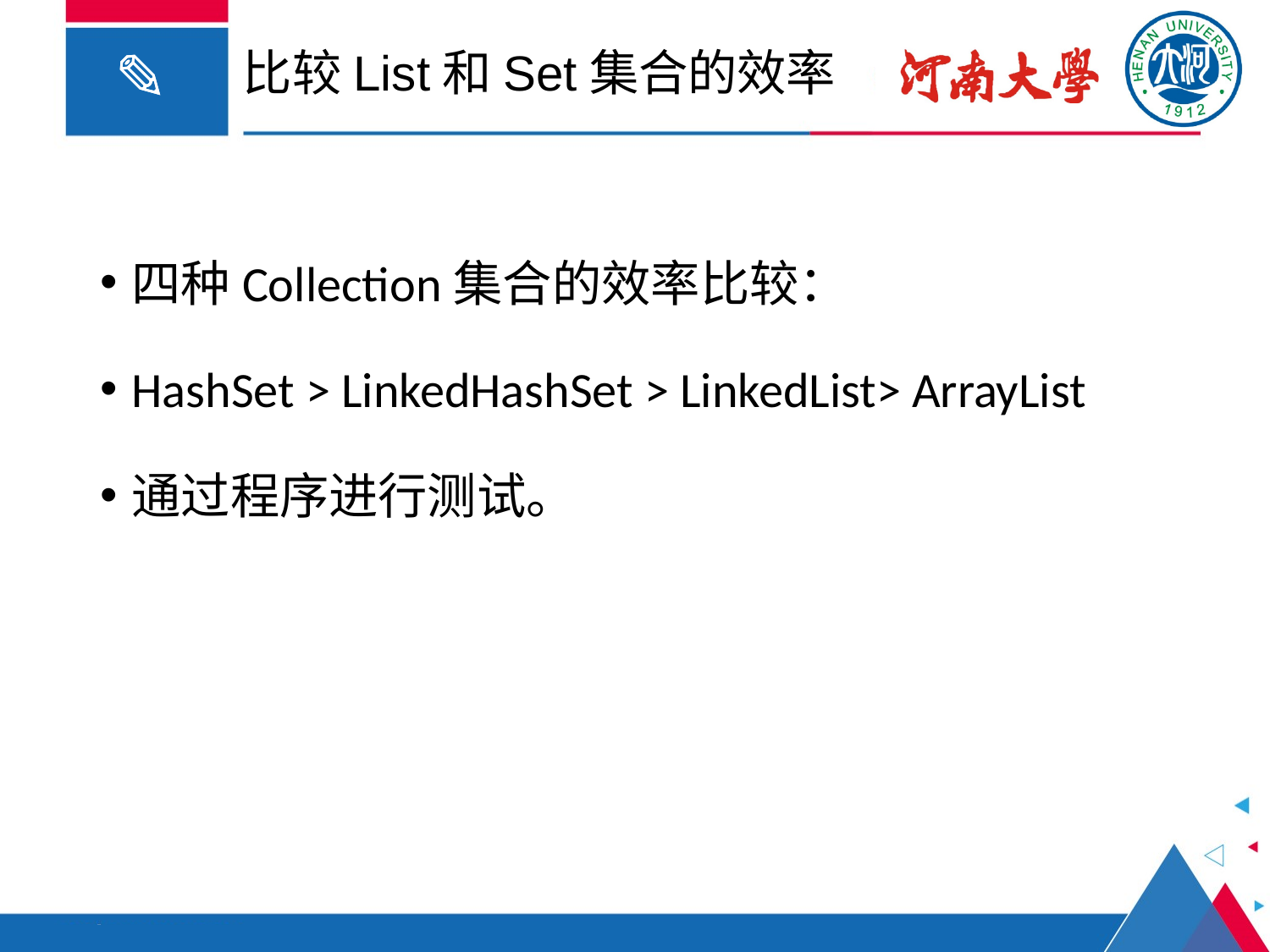

# 比较List和Set集合的效率
四种Collection集合的效率比较：
HashSet > LinkedHashSet > LinkedList> ArrayList
通过程序进行测试。